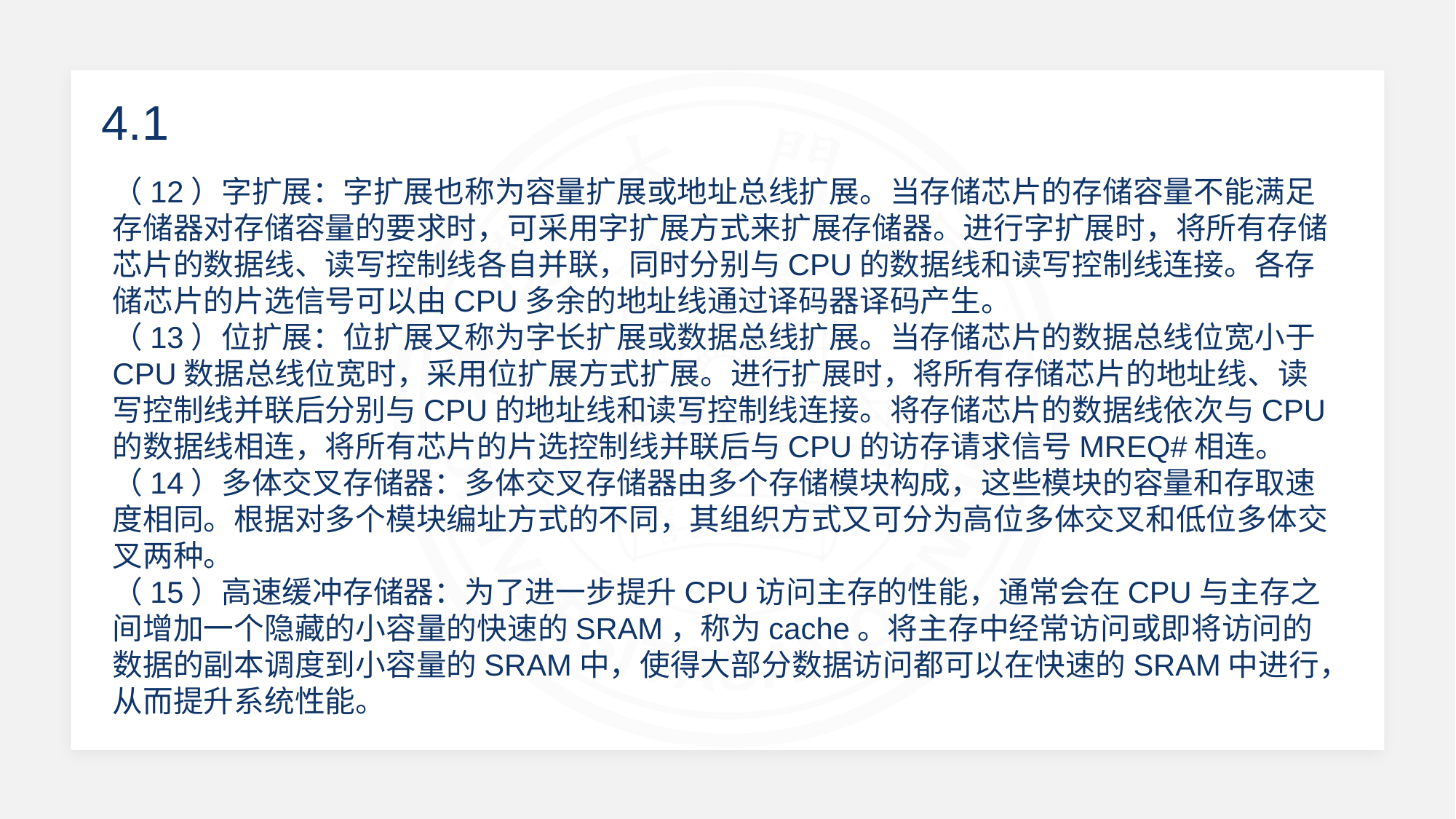

4.1
（12）字扩展：字扩展也称为容量扩展或地址总线扩展。当存储芯片的存储容量不能满足存储器对存储容量的要求时，可采用字扩展方式来扩展存储器。进行字扩展时，将所有存储芯片的数据线、读写控制线各自并联，同时分别与CPU的数据线和读写控制线连接。各存储芯片的片选信号可以由CPU多余的地址线通过译码器译码产生。
（13）位扩展：位扩展又称为字长扩展或数据总线扩展。当存储芯片的数据总线位宽小于CPU数据总线位宽时，采用位扩展方式扩展。进行扩展时，将所有存储芯片的地址线、读写控制线并联后分别与CPU的地址线和读写控制线连接。将存储芯片的数据线依次与CPU的数据线相连，将所有芯片的片选控制线并联后与CPU的访存请求信号MREQ#相连。
（14）多体交叉存储器：多体交叉存储器由多个存储模块构成，这些模块的容量和存取速度相同。根据对多个模块编址方式的不同，其组织方式又可分为高位多体交叉和低位多体交叉两种。
（15）高速缓冲存储器：为了进一步提升CPU访问主存的性能，通常会在CPU与主存之间增加一个隐藏的小容量的快速的SRAM，称为cache。将主存中经常访问或即将访问的数据的副本调度到小容量的SRAM中，使得大部分数据访问都可以在快速的SRAM中进行，从而提升系统性能。